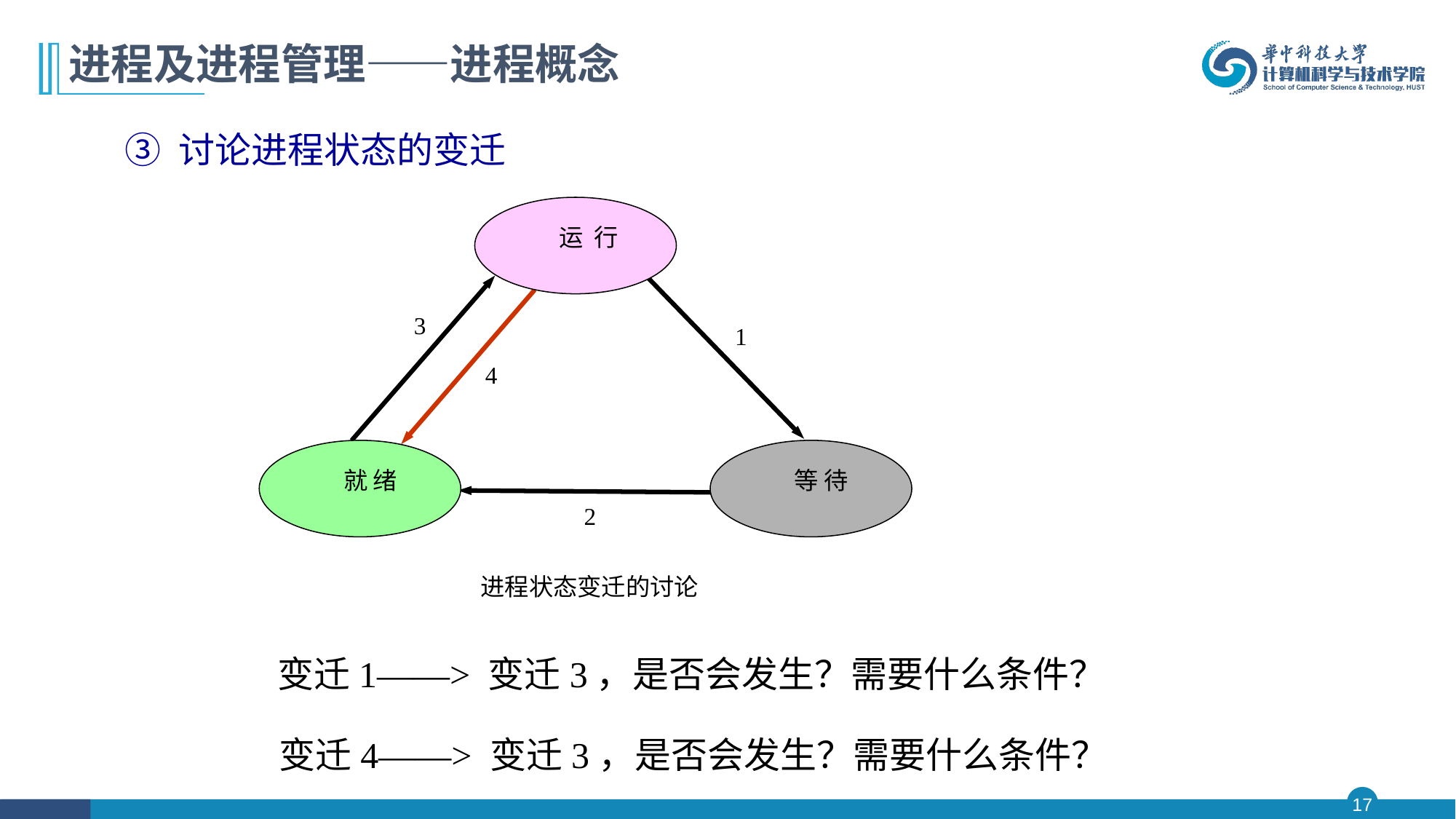

# 进程及进程管理——进程概念
③ 讨论进程状态的变迁

       运  行

3
1
4
       就 绪
       等 待

2
进程状态变迁的讨论
变迁1——> 变迁3，是否会发生？需要什么条件？
变迁4——> 变迁3，是否会发生？需要什么条件？